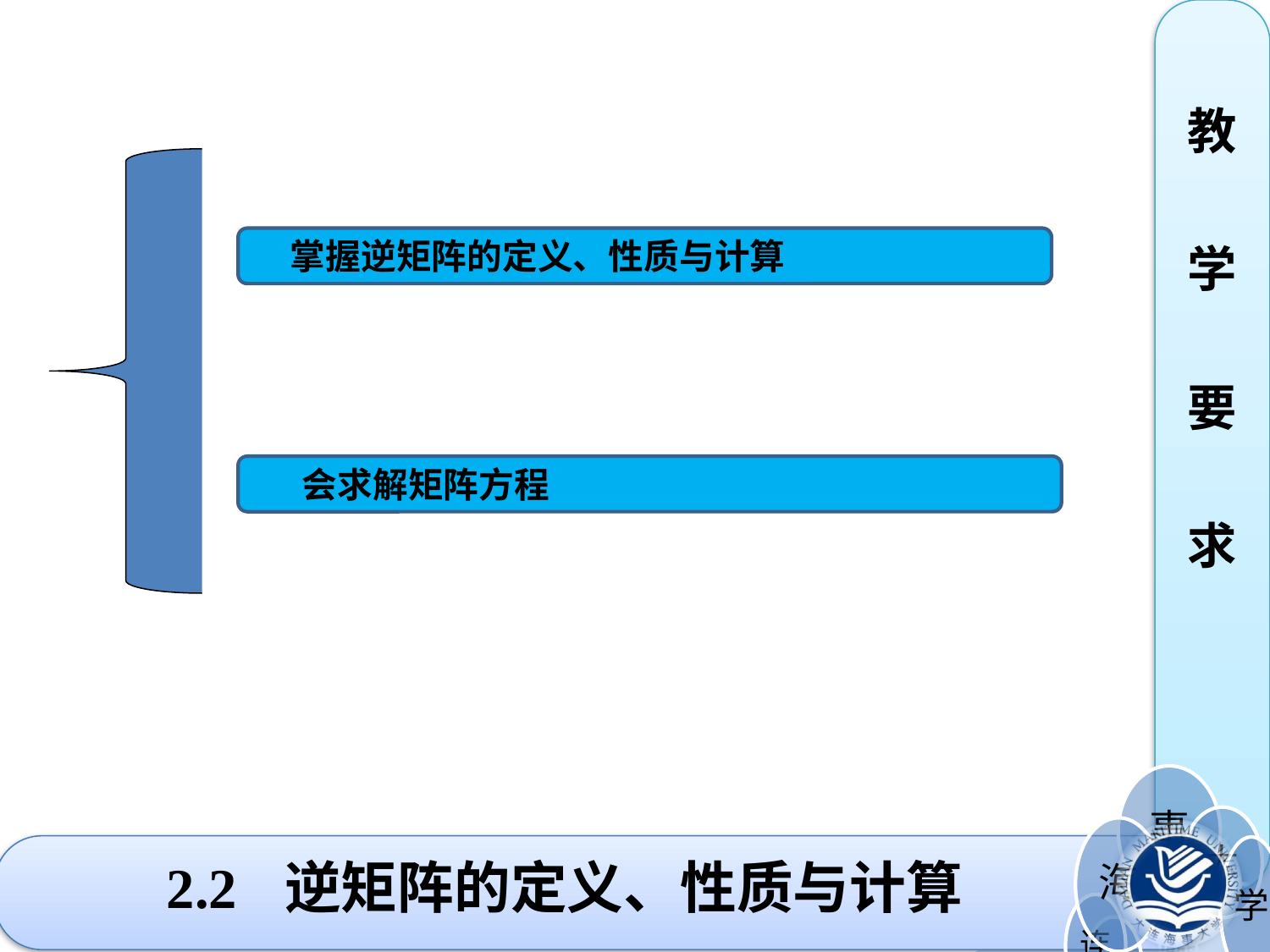

教

学

要

求

掌握逆矩阵的定义、性质与计算

会求解矩阵方程
# 2.2 逆矩阵的定义、性质与计算